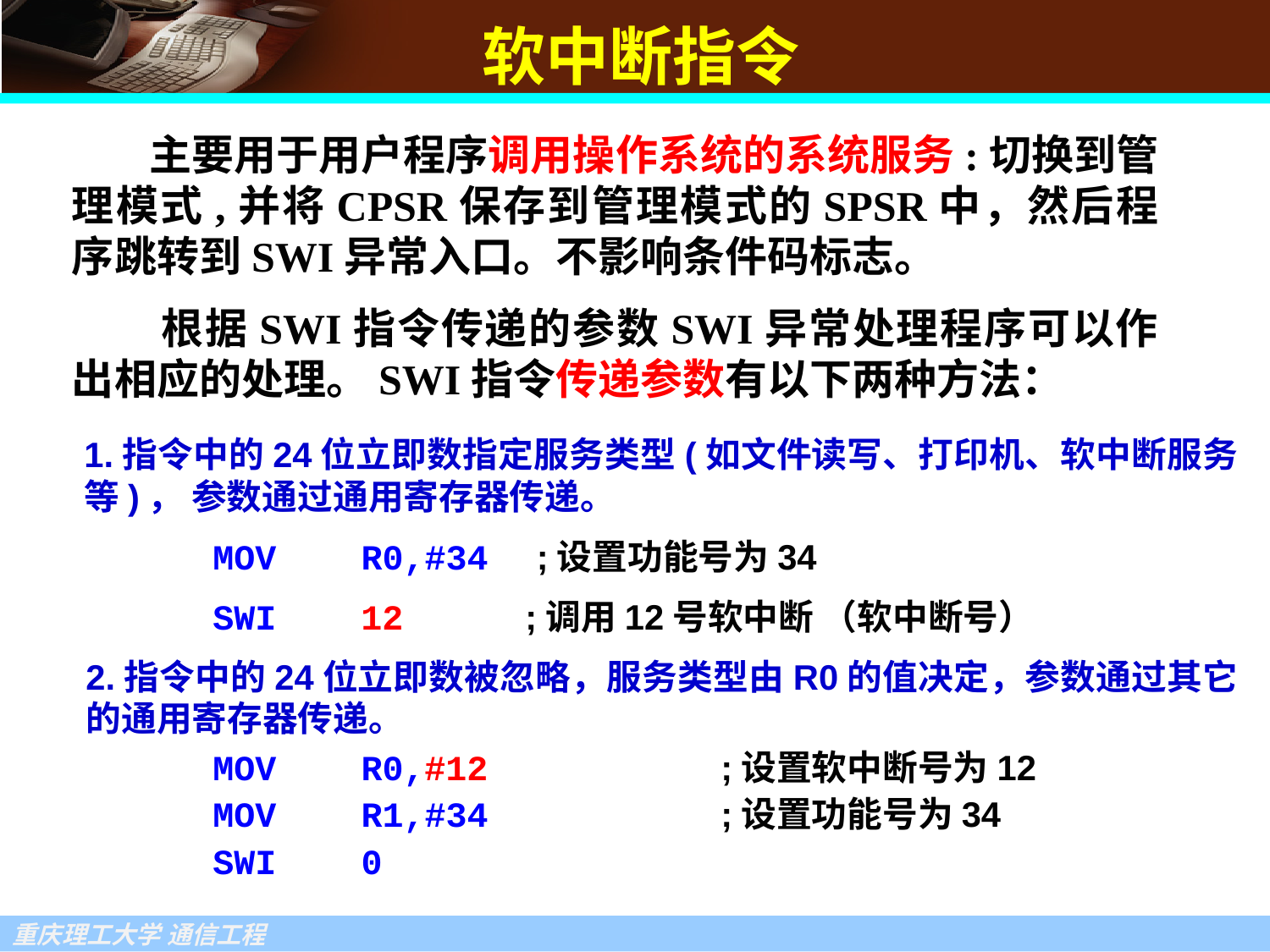

# 软中断指令
       主要用于用户程序调用操作系统的系统服务:切换到管理模式,并将CPSR保存到管理模式的SPSR中，然后程序跳转到SWI异常入口。不影响条件码标志。
       根据SWI指令传递的参数SWI异常处理程序可以作出相应的处理。SWI指令传递参数有以下两种方法：
1.指令中的24位立即数指定服务类型(如文件读写、打印机、软中断服务等)， 参数通过通用寄存器传递。
	MOV    R0,#34     ;设置功能号为34
	SWI    12	      ;调用12号软中断 （软中断号）
2.指令中的24位立即数被忽略，服务类型由R0的值决定，参数通过其它的通用寄存器传递。
	MOV    R0,#12		;设置软中断号为12
	MOV    R1,#34		;设置功能号为34
	SWI    0